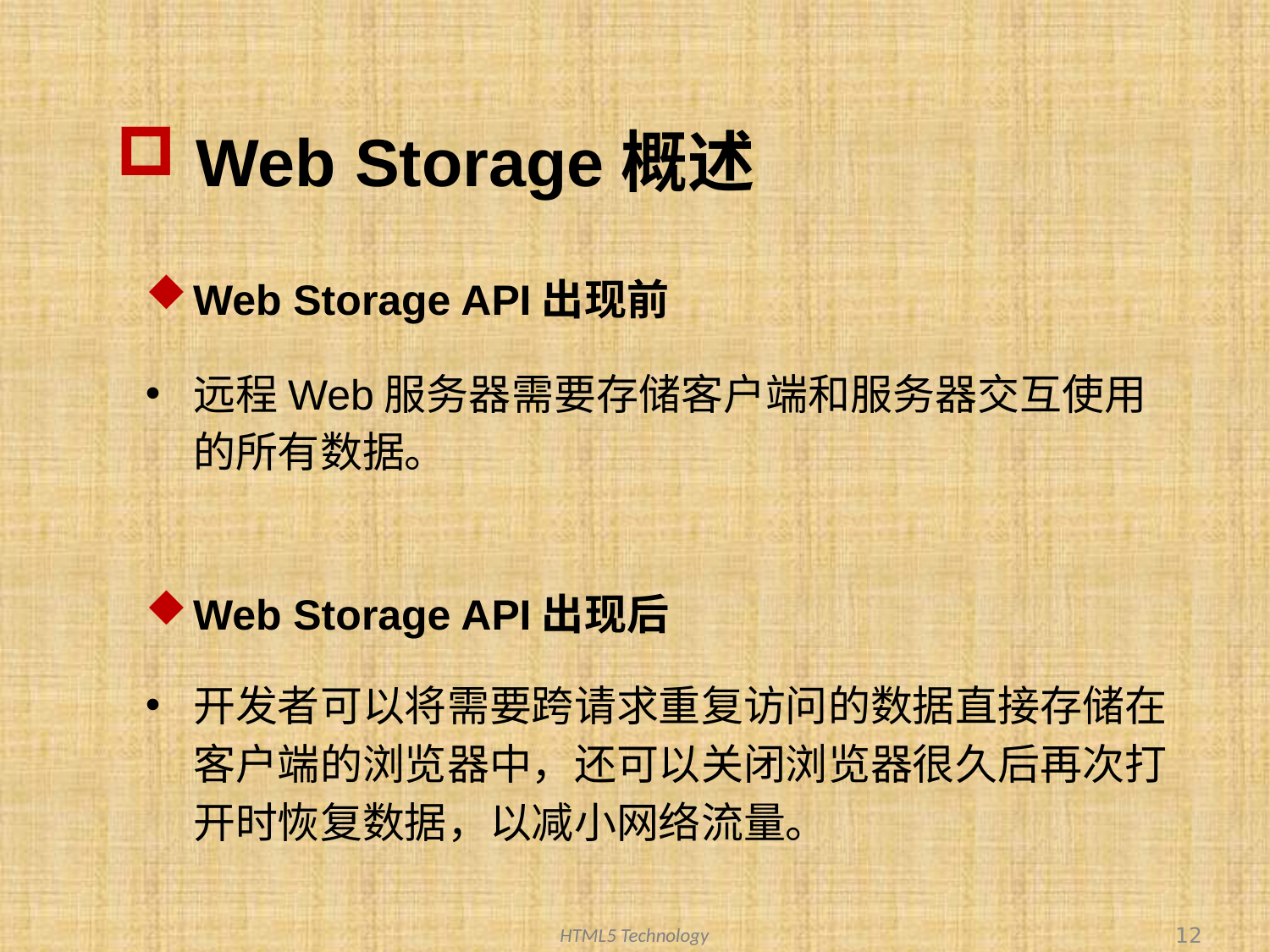

# Web Storage概述
Web Storage API出现前
远程Web服务器需要存储客户端和服务器交互使用的所有数据。
Web Storage API出现后
开发者可以将需要跨请求重复访问的数据直接存储在客户端的浏览器中，还可以关闭浏览器很久后再次打开时恢复数据，以减小网络流量。
12
HTML5 Technology